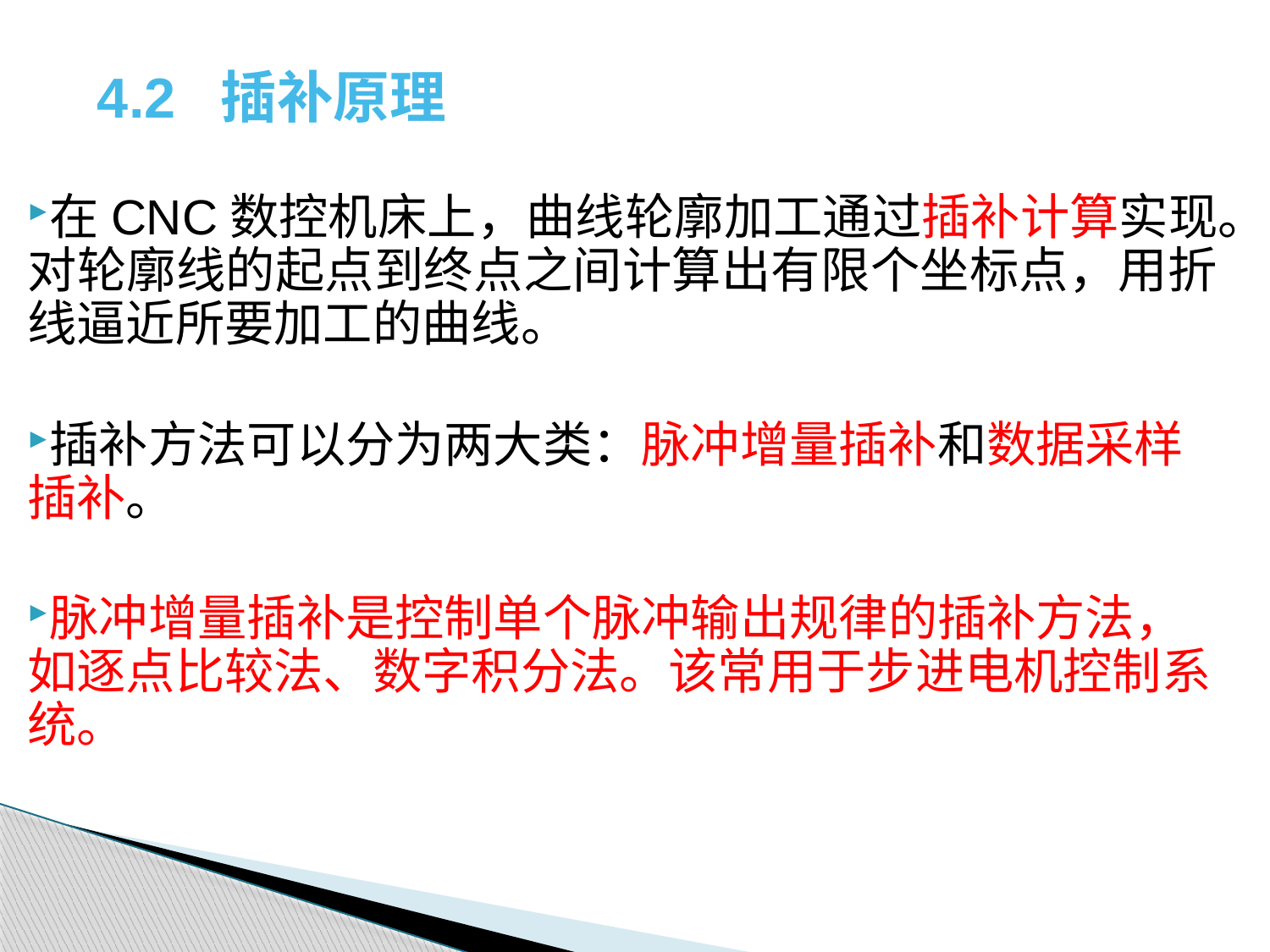

# 4.2  插补原理
在CNC数控机床上，曲线轮廓加工通过插补计算实现。对轮廓线的起点到终点之间计算出有限个坐标点，用折线逼近所要加工的曲线。

插补方法可以分为两大类：脉冲增量插补和数据采样插补。

脉冲增量插补是控制单个脉冲输出规律的插补方法，如逐点比较法、数字积分法。该常用于步进电机控制系统。